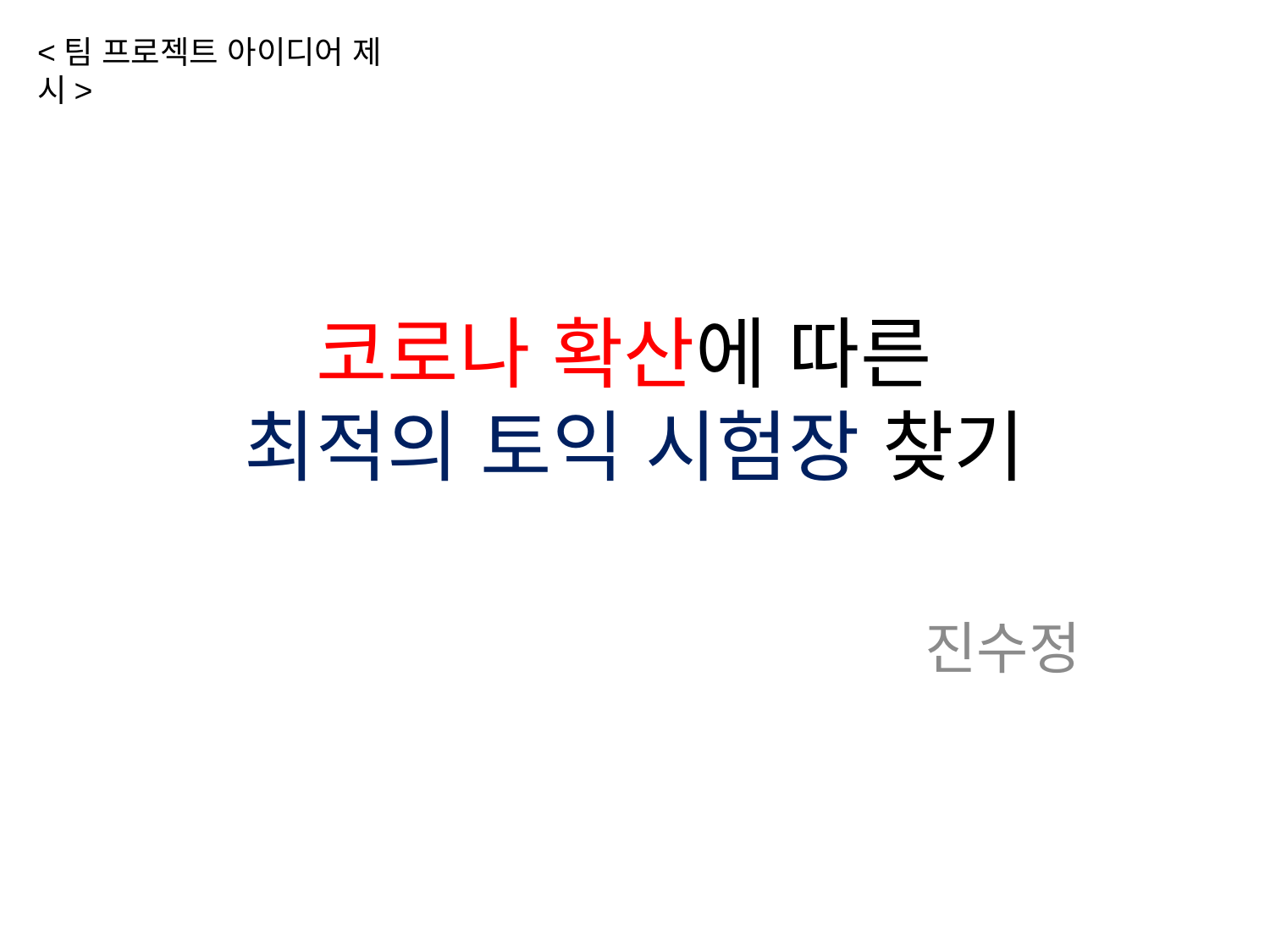

<팀 프로젝트 아이디어 제시>
# 코로나 확산에 따른 최적의 토익 시험장 찾기
진수정